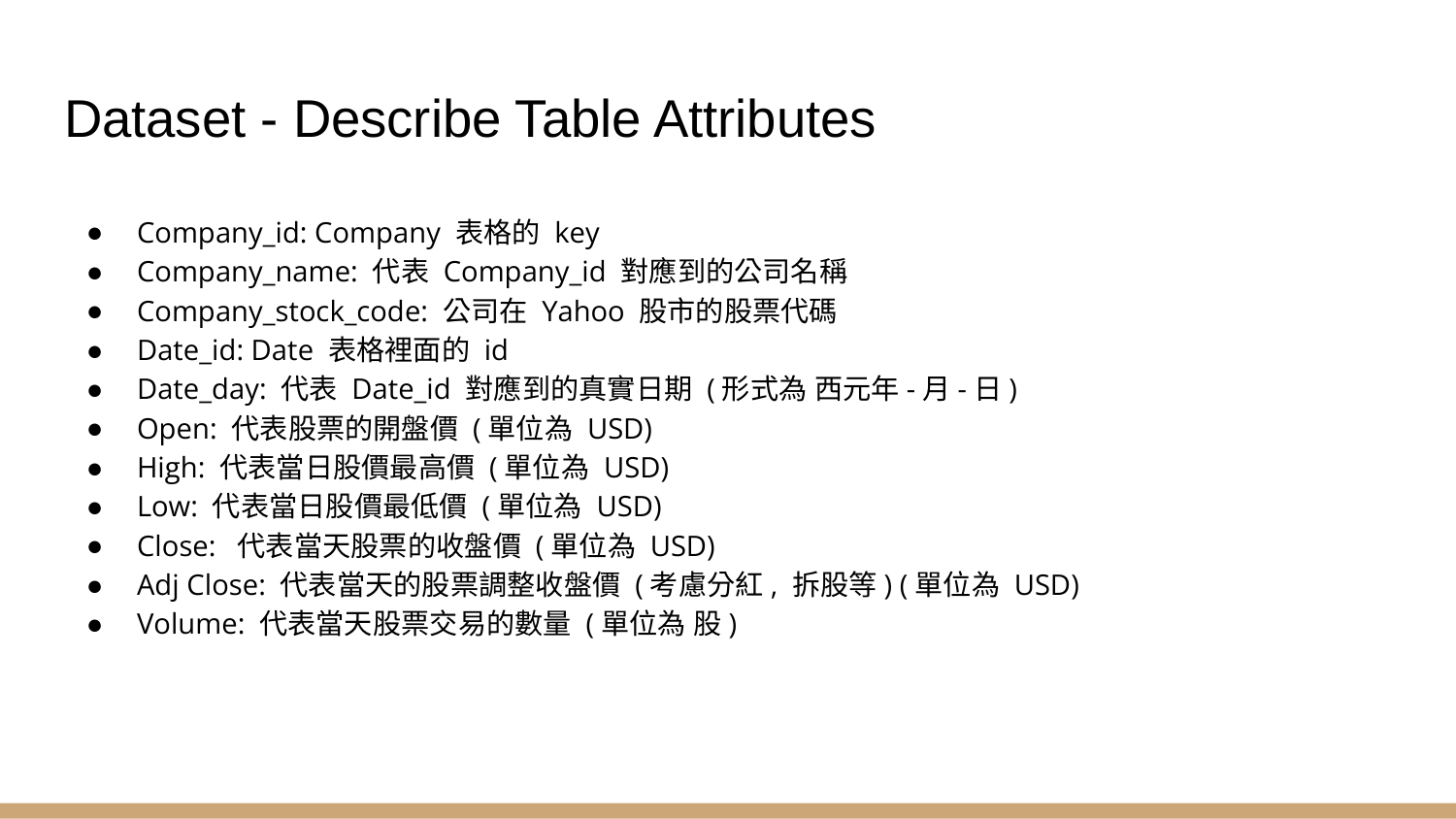

# Dataset - Describe Table Attributes
Company_id: Company 表格的 key
Company_name: 代表 Company_id 對應到的公司名稱
Company_stock_code: 公司在 Yahoo 股市的股票代碼
Date_id: Date 表格裡面的 id
Date_day: 代表 Date_id 對應到的真實日期 (形式為 西元年-月-日)
Open: 代表股票的開盤價 (單位為 USD)
High: 代表當日股價最高價 (單位為 USD)
Low: 代表當日股價最低價 (單位為 USD)
Close:  代表當天股票的收盤價 (單位為 USD)
Adj Close: 代表當天的股票調整收盤價 (考慮分紅, 拆股等) (單位為 USD)
Volume: 代表當天股票交易的數量 (單位為 股)